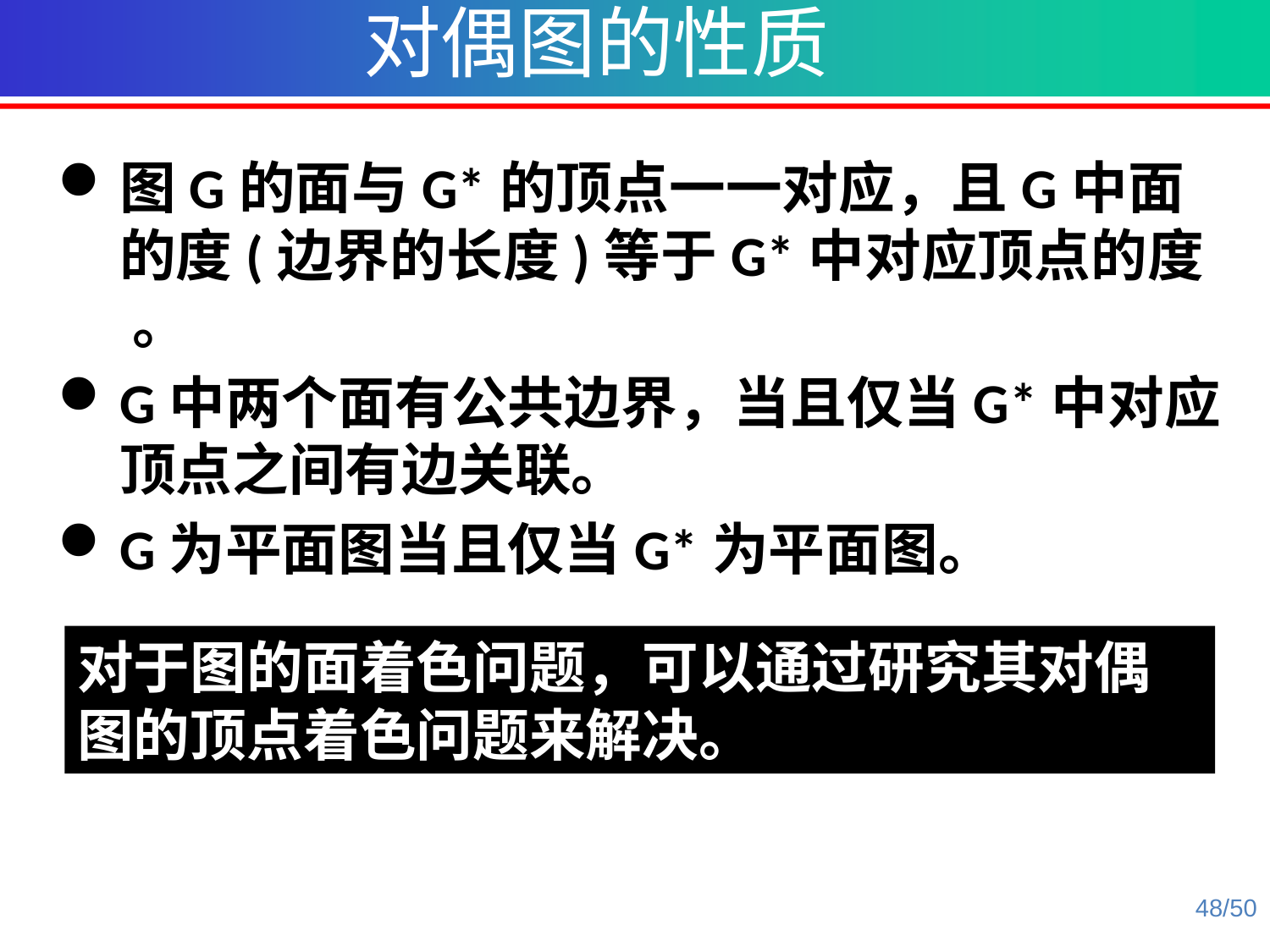

对偶图的性质
图G的面与G*的顶点一一对应，且G中面的度(边界的长度)等于G*中对应顶点的度 。
G中两个面有公共边界，当且仅当G*中对应顶点之间有边关联。
G为平面图当且仅当G*为平面图。
对于图的面着色问题，可以通过研究其对偶图的顶点着色问题来解决。
48/50